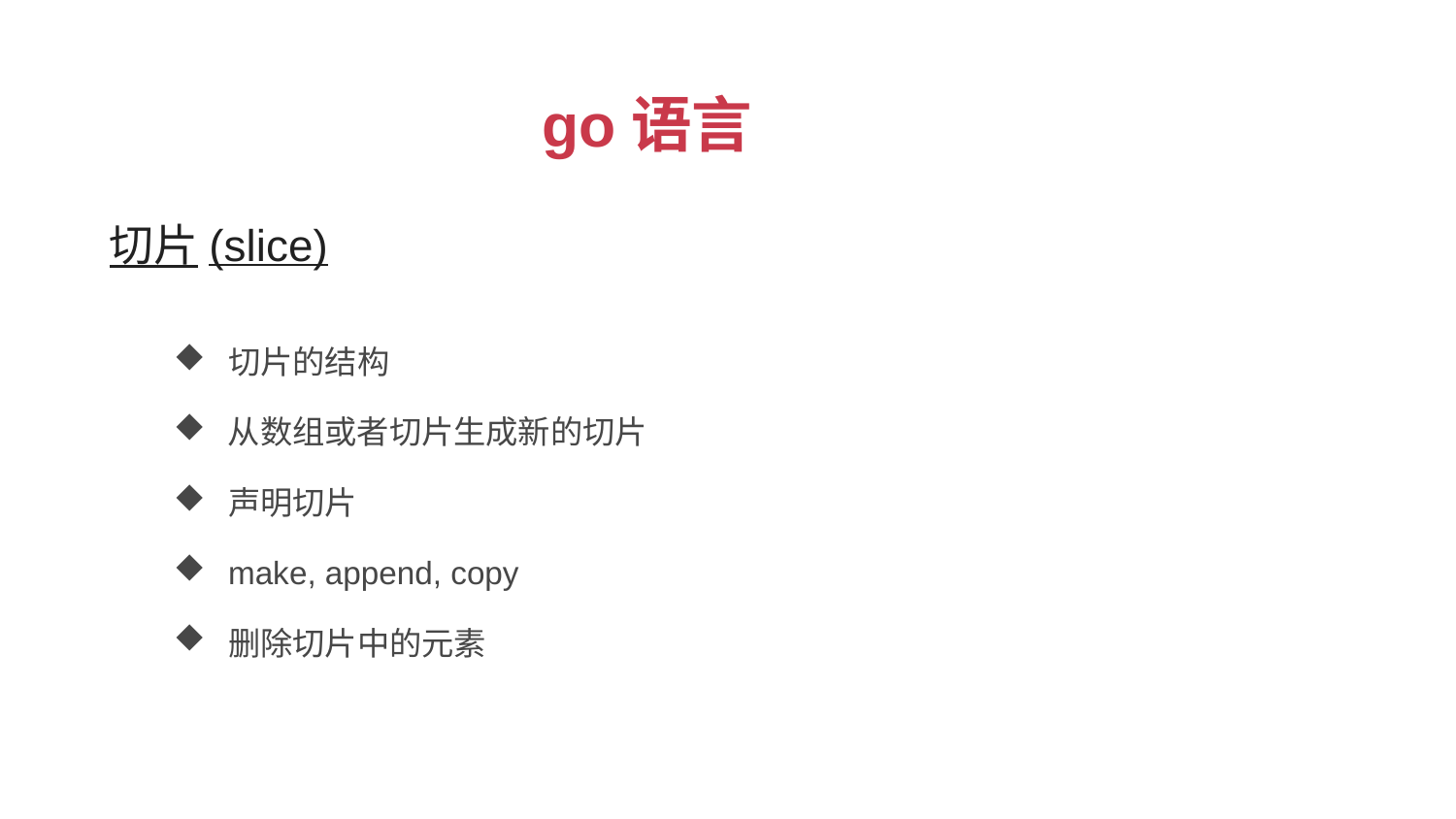

go语言
 切片(slice)
切片的结构
从数组或者切片生成新的切片
声明切片
make, append, copy
删除切片中的元素